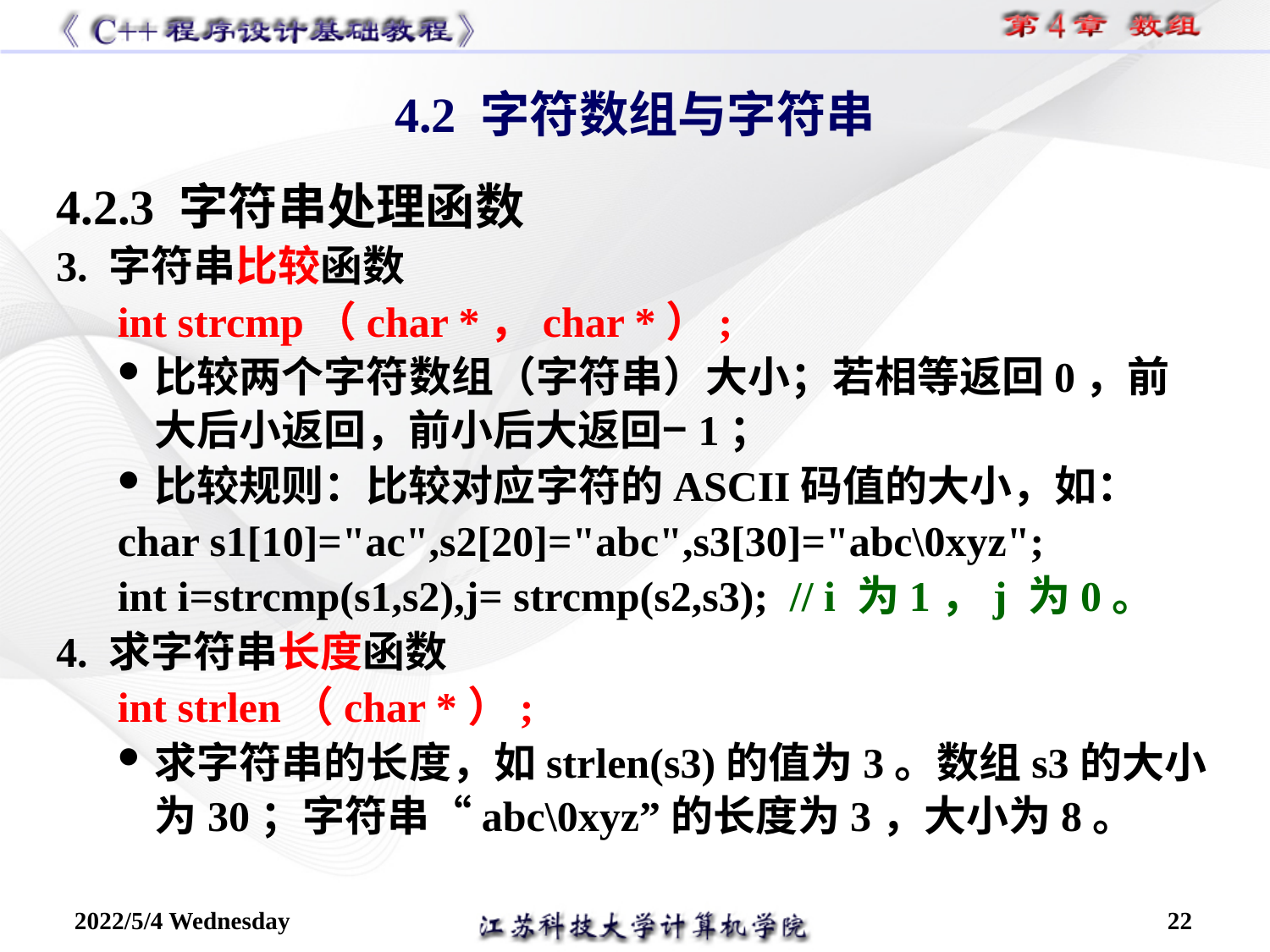

4.2 字符数组与字符串
4.2.3 字符串处理函数
3. 字符串比较函数
int strcmp（char *，char *）;
比较两个字符数组（字符串）大小；若相等返回0，前大后小返回，前小后大返回−1；
比较规则：比较对应字符的ASCII码值的大小，如：
char s1[10]="ac",s2[20]="abc",s3[30]="abc\0xyz";
int i=strcmp(s1,s2),j= strcmp(s2,s3);	// i 为1，j 为0。
4. 求字符串长度函数
int strlen（char *）;
求字符串的长度，如strlen(s3)的值为3。数组s3的大小为30；字符串“abc\0xyz”的长度为3，大小为8。